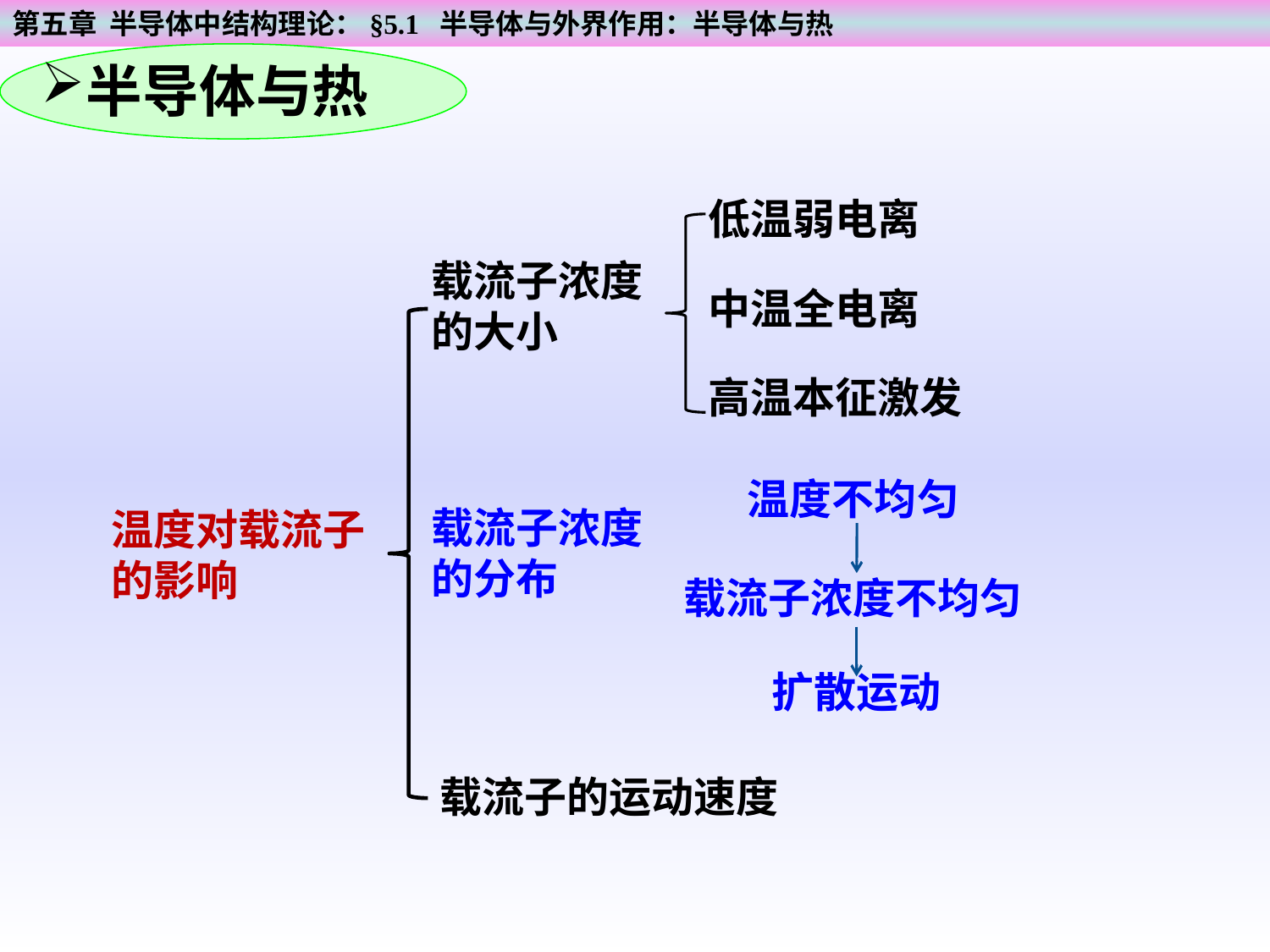

第五章  半导体中结构理论：§5.1  半导体与外界作用：半导体与热

半导体与热
低温弱电离

载流子浓度的大小
中温全电离

高温本征激发
温度不均匀
载流子浓度的分布
温度对载流子的影响
载流子浓度不均匀
扩散运动
载流子的运动速度